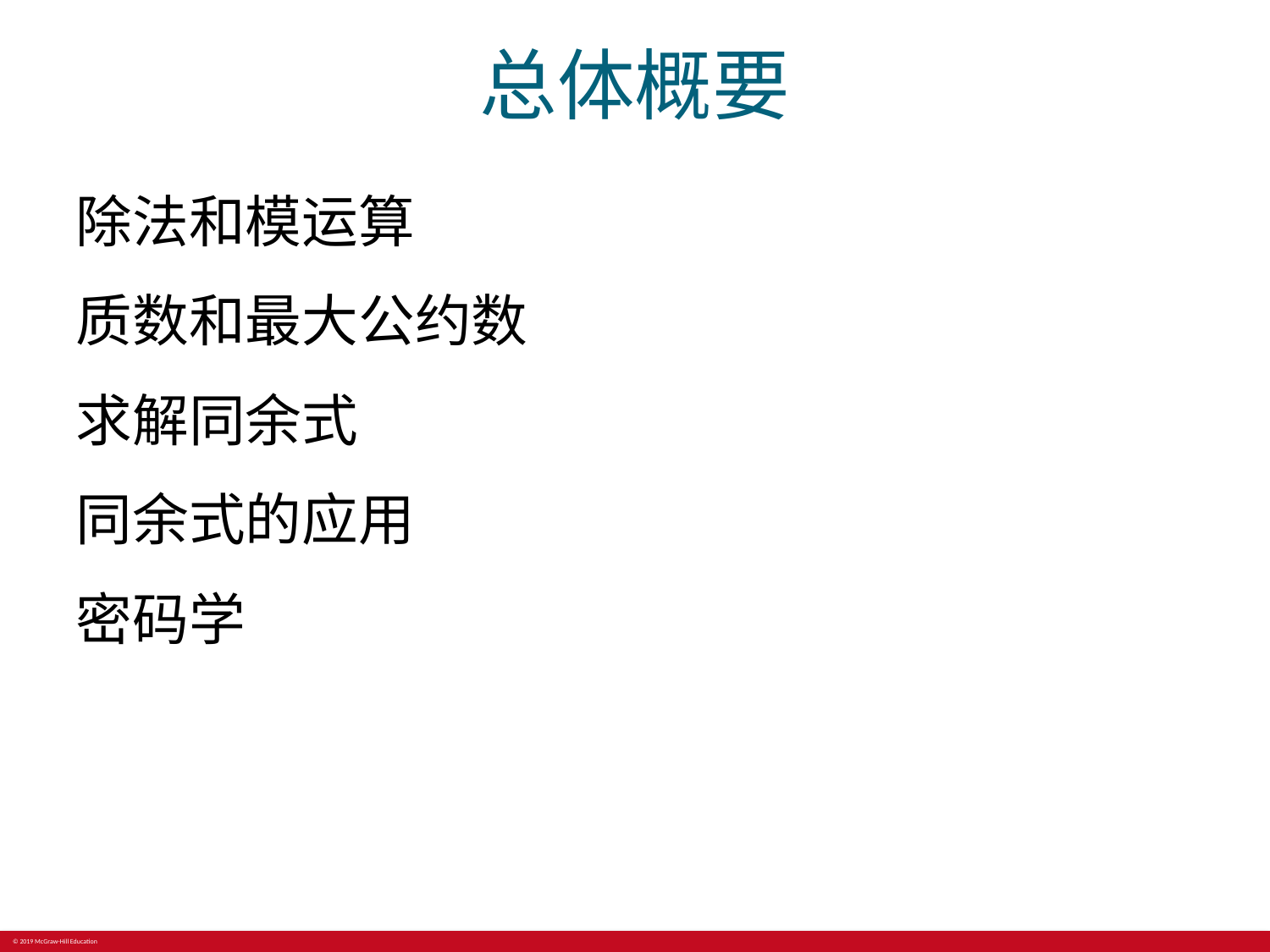

# 总体概要
除法和模运算
质数和最大公约数
求解同余式
同余式的应用
密码学